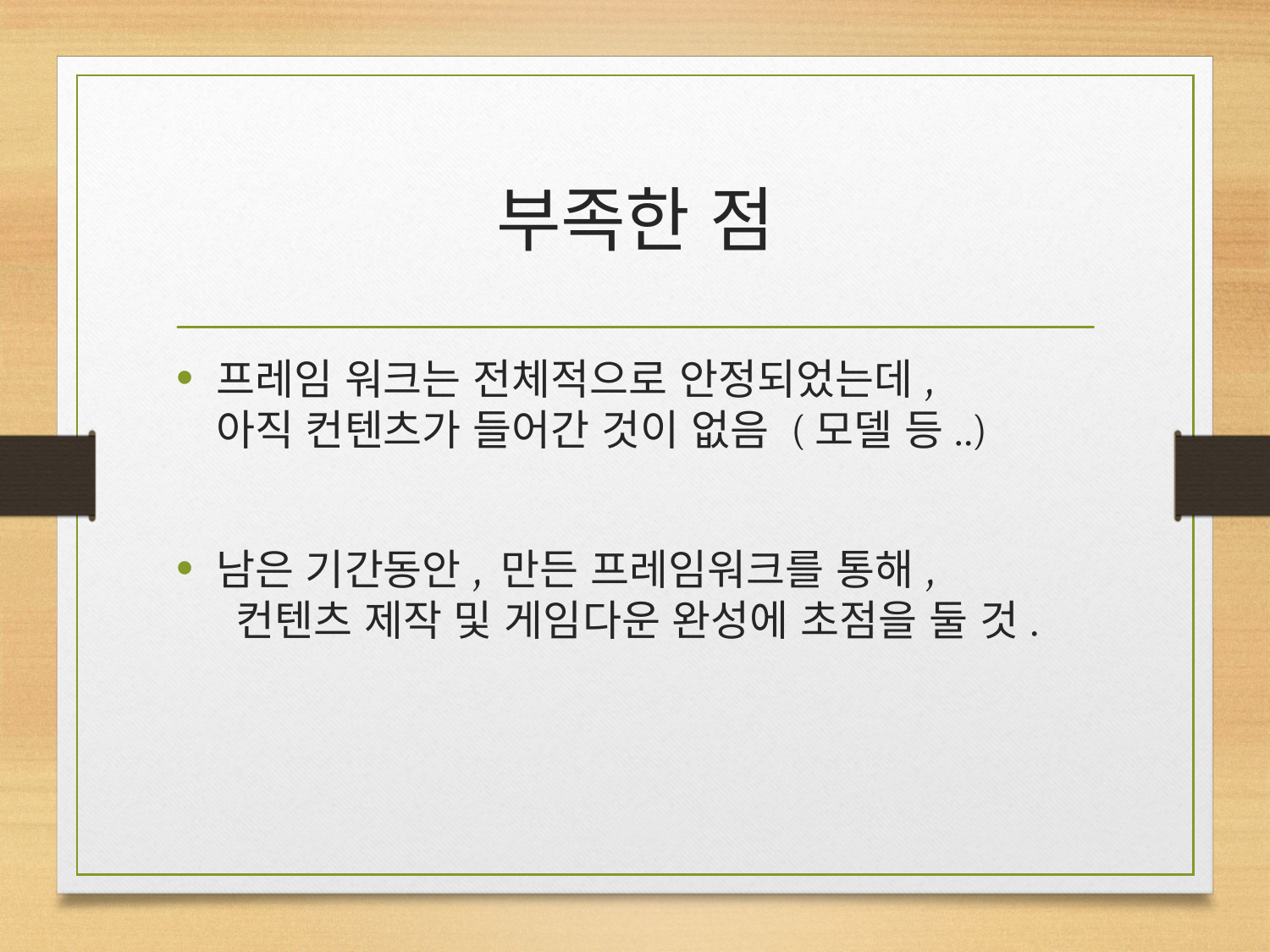

# 부족한 점
프레임 워크는 전체적으로 안정되었는데,
아직 컨텐츠가 들어간 것이 없음 (모델 등..)

남은 기간동안, 만든 프레임워크를 통해,
 컨텐츠 제작 및 게임다운 완성에 초점을 둘 것.